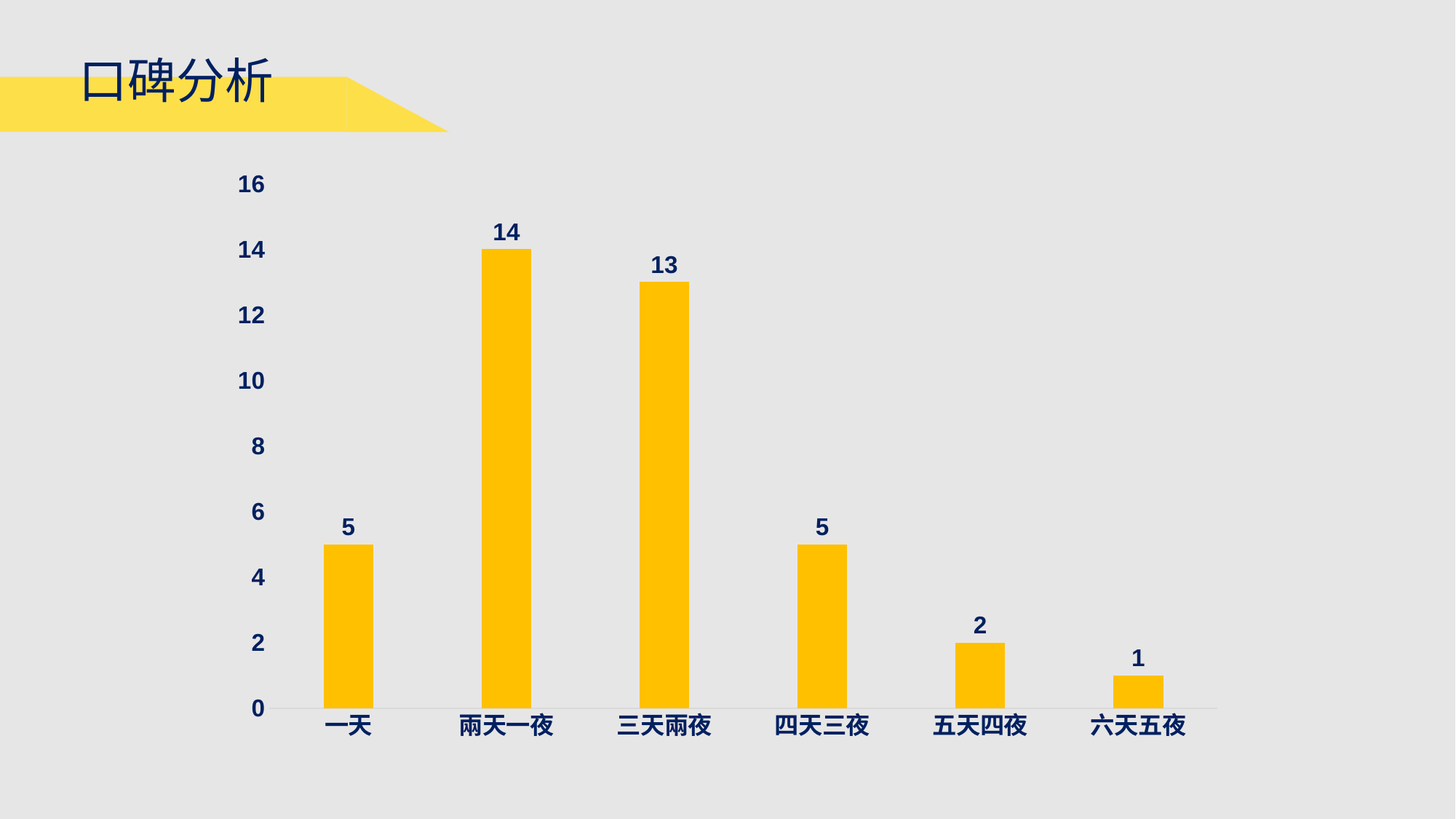

口碑分析

### Chart

| Category | 旅遊天數 |
|---|---|
| 一天 | 5.0 |
| 兩天一夜 | 14.0 |
| 三天兩夜 | 13.0 |
| 四天三夜 | 5.0 |
| 五天四夜 | 2.0 |
| 六天五夜 | 1.0 |